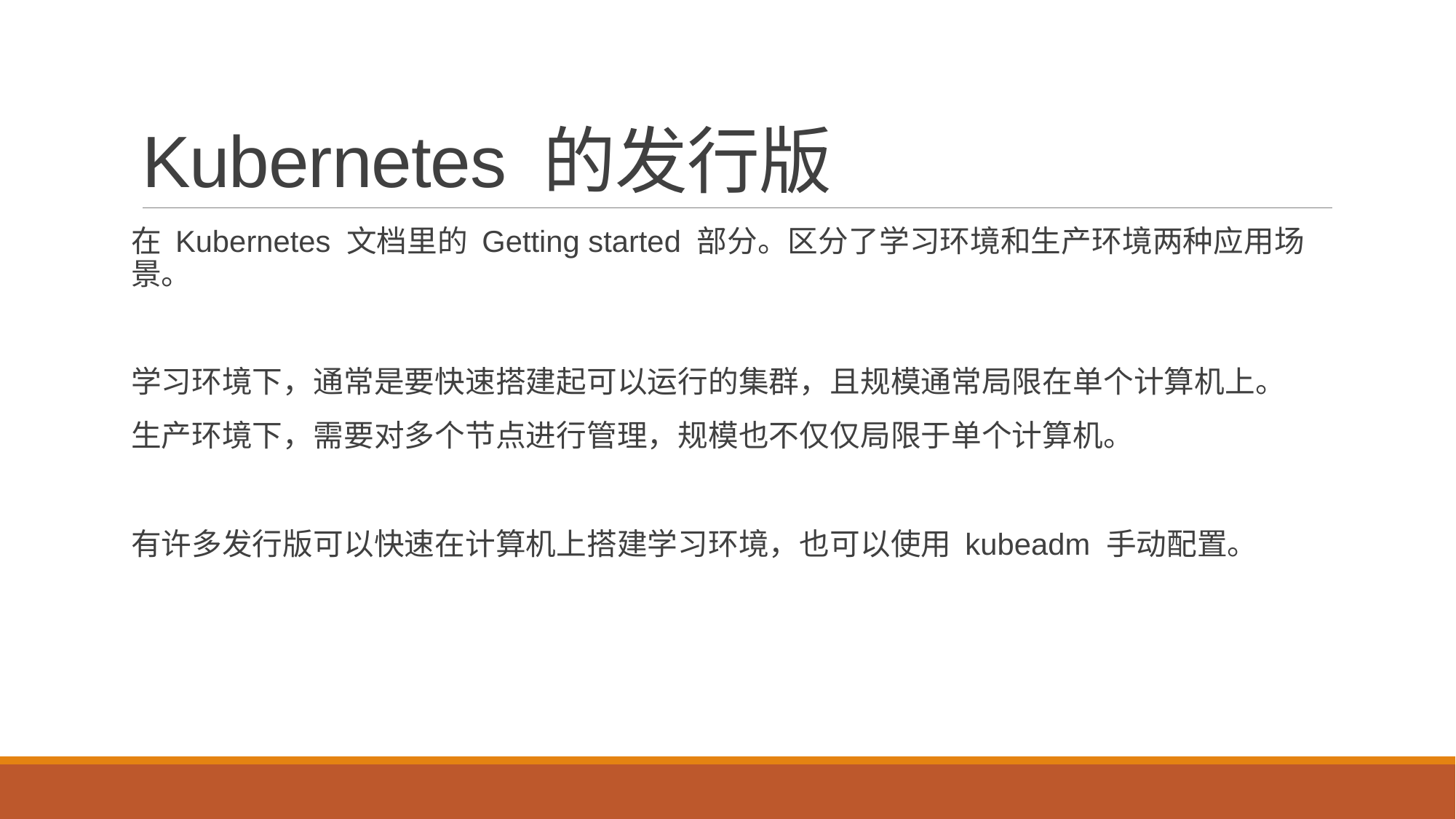

# Kubernetes 的发行版
在 Kubernetes 文档里的 Getting started 部分。区分了学习环境和生产环境两种应用场景。

学习环境下，通常是要快速搭建起可以运行的集群，且规模通常局限在单个计算机上。
生产环境下，需要对多个节点进行管理，规模也不仅仅局限于单个计算机。

有许多发行版可以快速在计算机上搭建学习环境，也可以使用 kubeadm 手动配置。